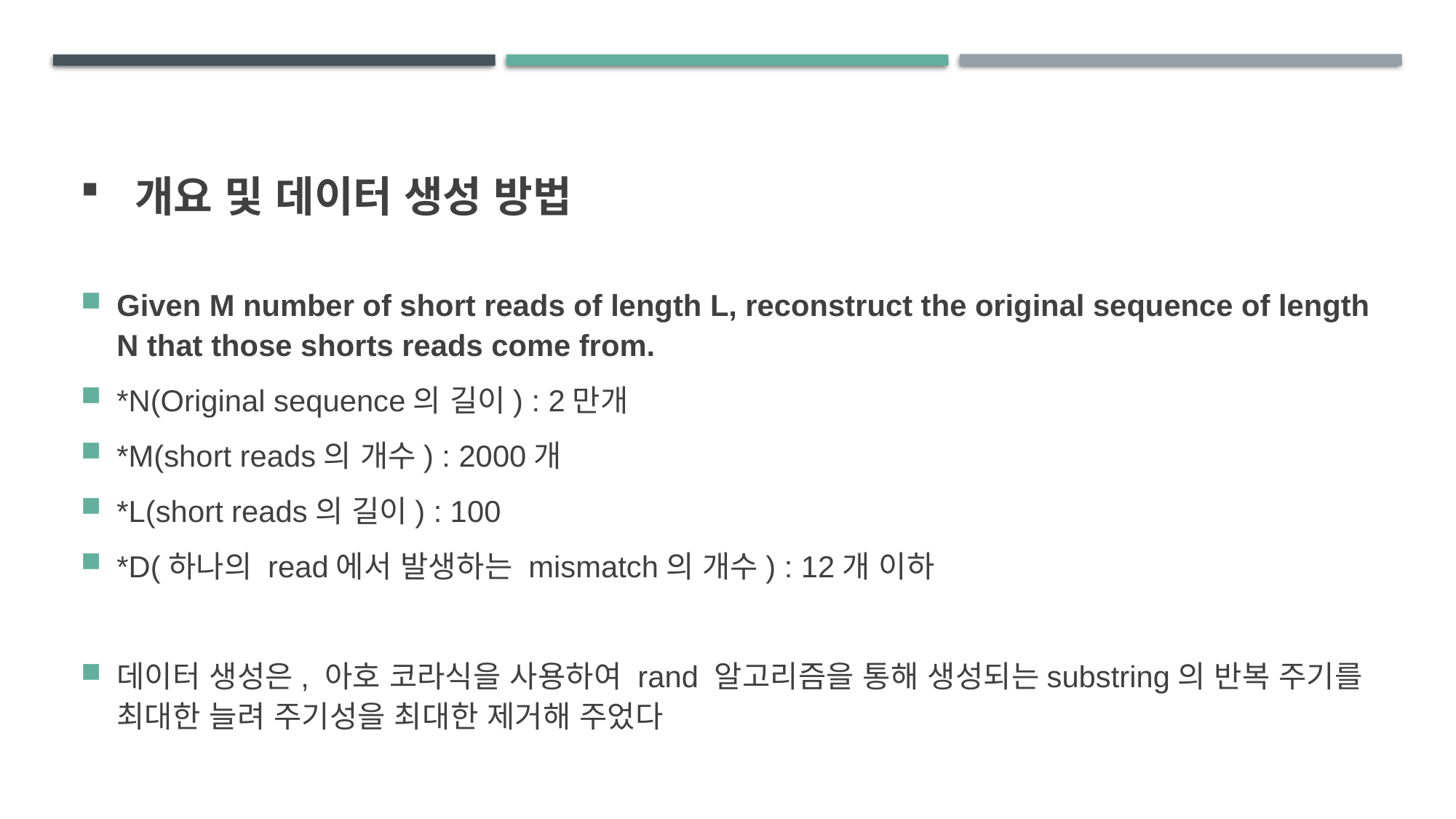

# 개요 및 데이터 생성 방법
Given M number of short reads of length L, reconstruct the original sequence of length N that those shorts reads come from.
*N(Original sequence의 길이) : 2만개
*M(short reads의 개수) : 2000개
*L(short reads의 길이) : 100
*D(하나의 read에서 발생하는 mismatch의 개수) : 12개 이하

데이터 생성은, 아호 코라식을 사용하여 rand 알고리즘을 통해 생성되는substring의 반복 주기를 최대한 늘려 주기성을 최대한 제거해 주었다